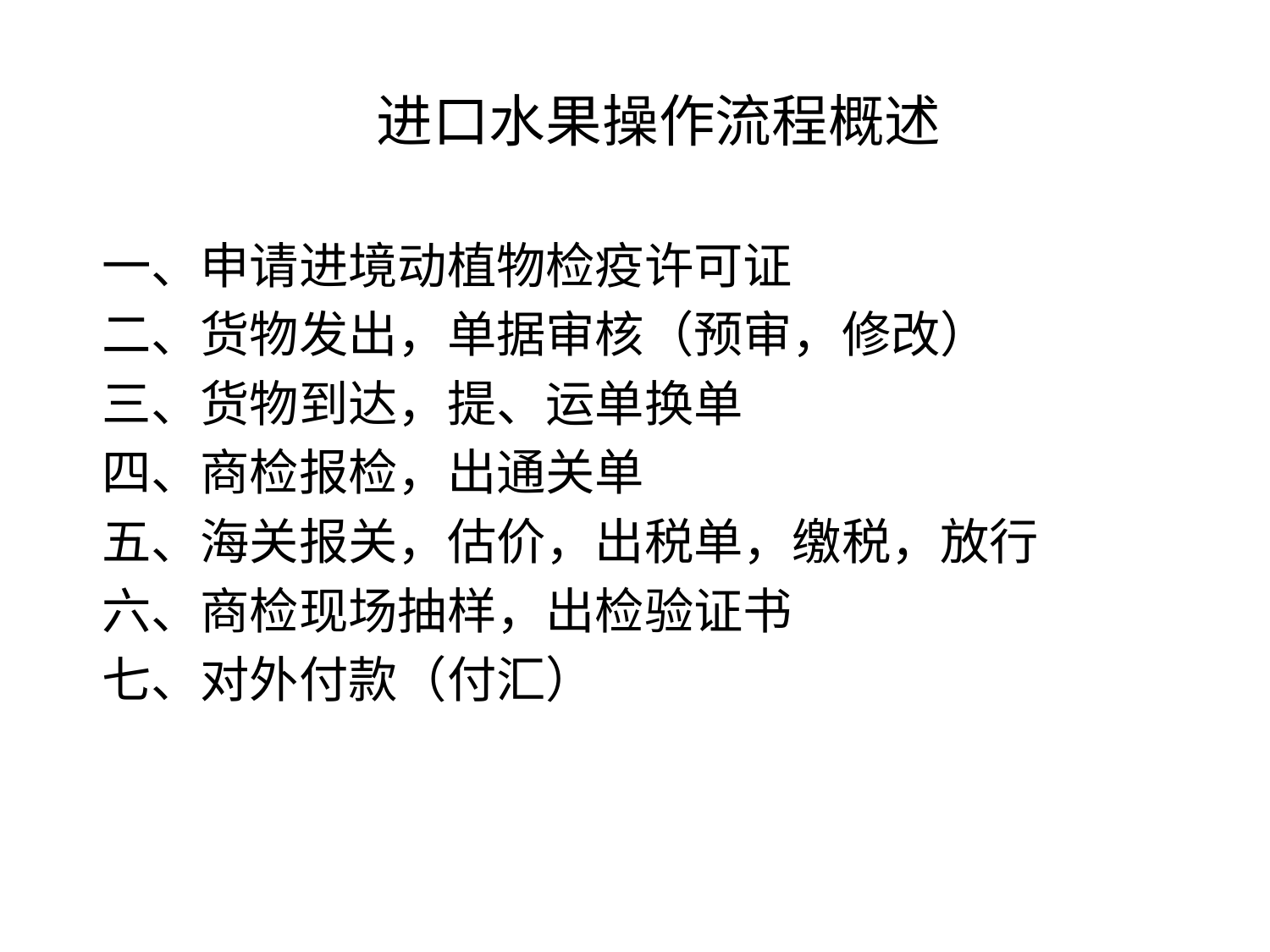

# 进口水果操作流程概述
一、申请进境动植物检疫许可证
二、货物发出，单据审核（预审，修改）
三、货物到达，提、运单换单
四、商检报检，出通关单
五、海关报关，估价，出税单，缴税，放行
六、商检现场抽样，出检验证书
七、对外付款（付汇）